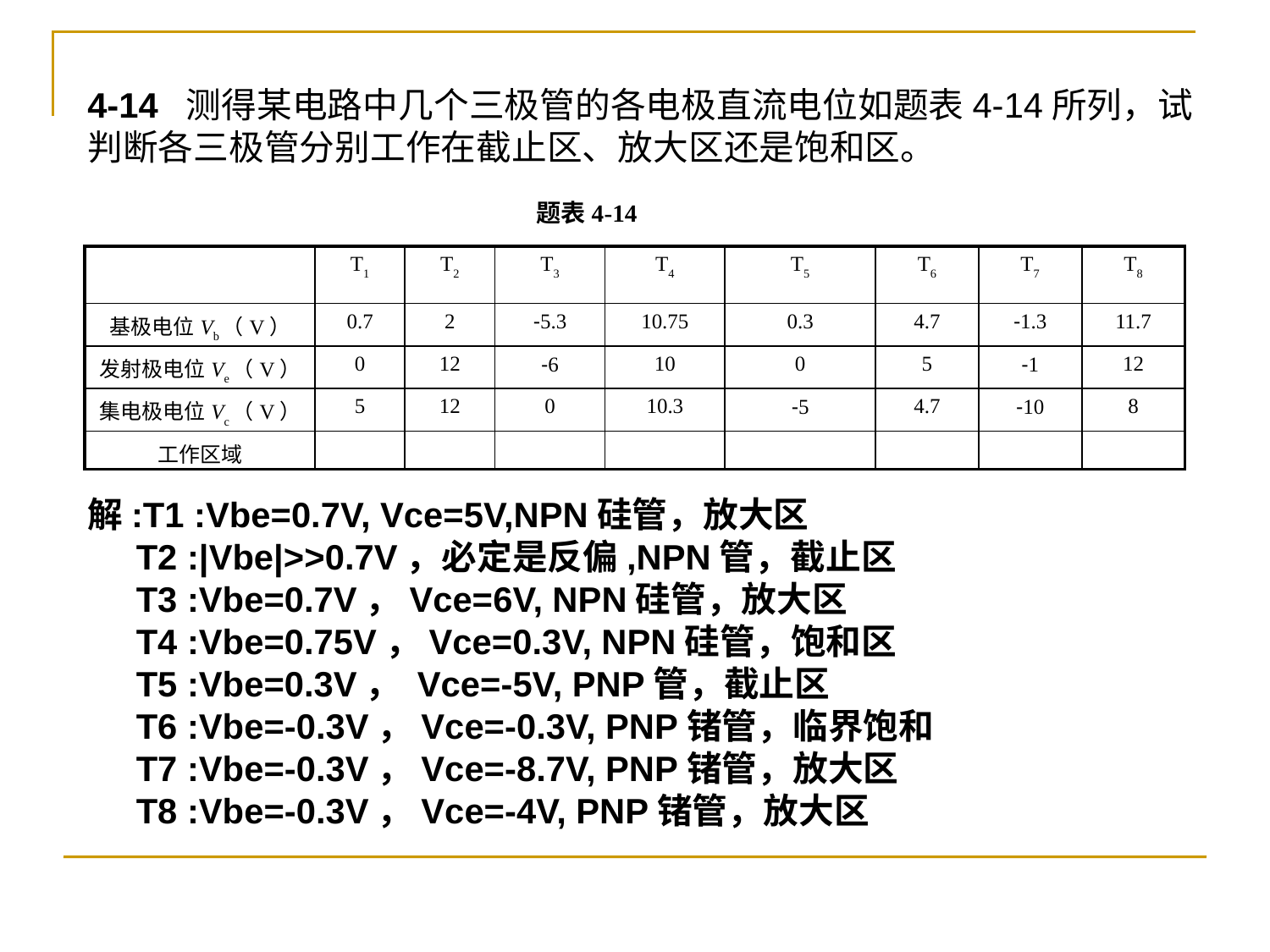

4-14  测得某电路中几个三极管的各电极直流电位如题表4-14所列，试判断各三极管分别工作在截止区、放大区还是饱和区。
题表4-14
|  | T1 | T2 | T3 | T4 | T5 | T6 | T7 | T8 |
| --- | --- | --- | --- | --- | --- | --- | --- | --- |
| 基极电位Vb（V） | 0.7 | 2 | -5.3 | 10.75 | 0.3 | 4.7 | -1.3 | 11.7 |
| 发射极电位Ve（V） | 0 | 12 | -6 | 10 | 0 | 5 | -1 | 12 |
| 集电极电位Vc（V） | 5 | 12 | 0 | 10.3 | -5 | 4.7 | -10 | 8 |
| 工作区域 |  |  |  |  |  |  |  |  |
解:T1 :Vbe=0.7V, Vce=5V,NPN硅管，放大区
     T2 :|Vbe|>>0.7V，必定是反偏,NPN管，截止区
     T3 :Vbe=0.7V，Vce=6V, NPN硅管，放大区
     T4 :Vbe=0.75V，Vce=0.3V, NPN硅管，饱和区
     T5 :Vbe=0.3V， Vce=-5V, PNP管，截止区
     T6 :Vbe=-0.3V，Vce=-0.3V, PNP锗管，临界饱和
     T7 :Vbe=-0.3V，Vce=-8.7V, PNP锗管，放大区
     T8 :Vbe=-0.3V，Vce=-4V, PNP锗管，放大区